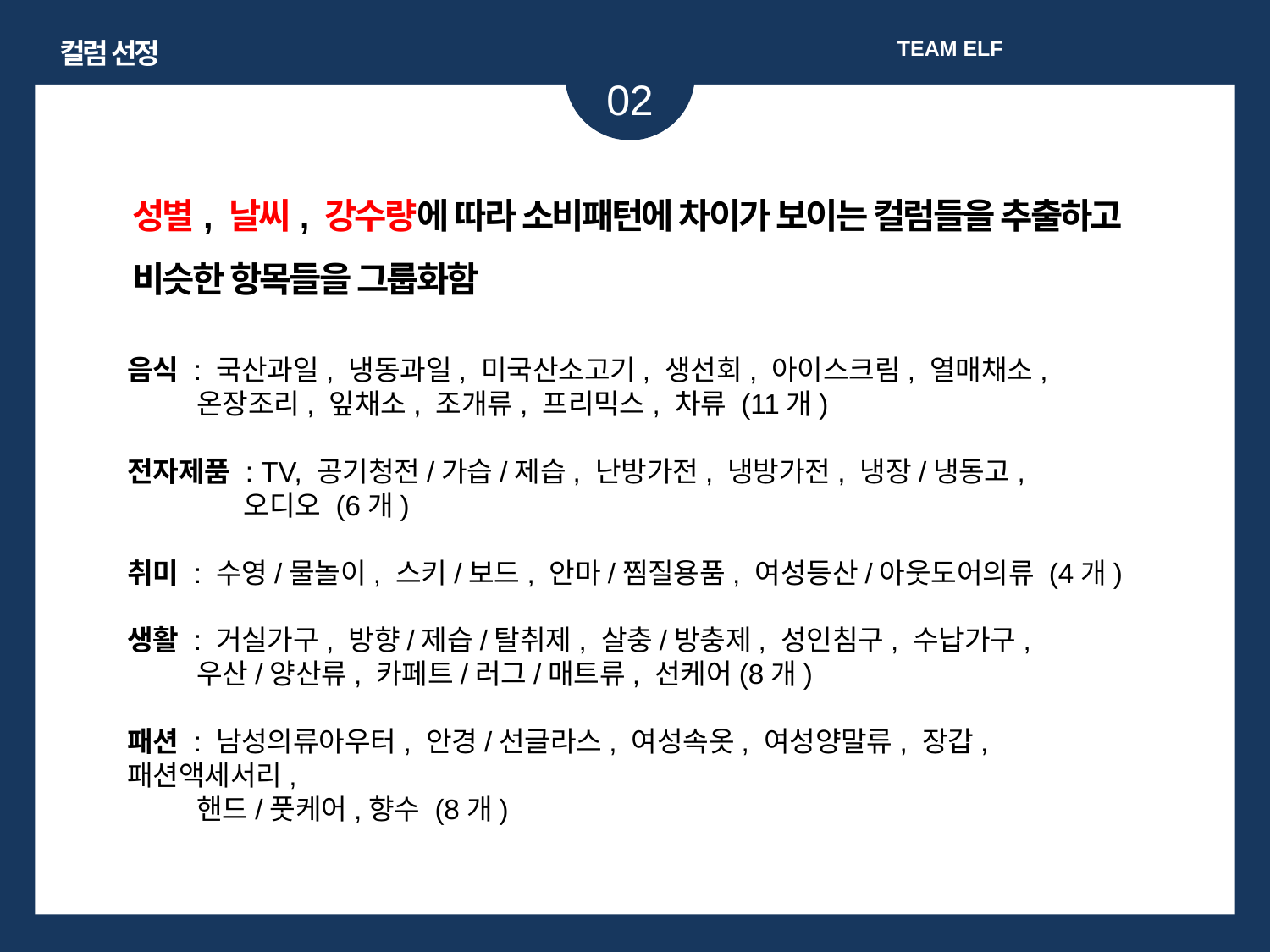

컬럼 선정
TEAM ELF
02

성별, 날씨, 강수량에 따라 소비패턴에 차이가 보이는 컬럼들을 추출하고 비슷한 항목들을 그룹화함
음식 : 국산과일, 냉동과일, 미국산소고기, 생선회, 아이스크림, 열매채소,
        온장조리, 잎채소, 조개류, 프리믹스, 차류 (11개)

전자제품 : TV, 공기청전/가습/제습, 난방가전, 냉방가전, 냉장/냉동고,
              오디오 (6개)

취미 : 수영/물놀이, 스키/보드, 안마/찜질용품, 여성등산/아웃도어의류 (4개)

생활 : 거실가구, 방향/제습/탈취제, 살충/방충제, 성인침구, 수납가구,
        우산/양산류, 카페트/러그/매트류, 선케어(8개)

패션 : 남성의류아우터, 안경/선글라스, 여성속옷, 여성양말류, 장갑,패션액세서리,
        핸드/풋케어,향수 (8개)